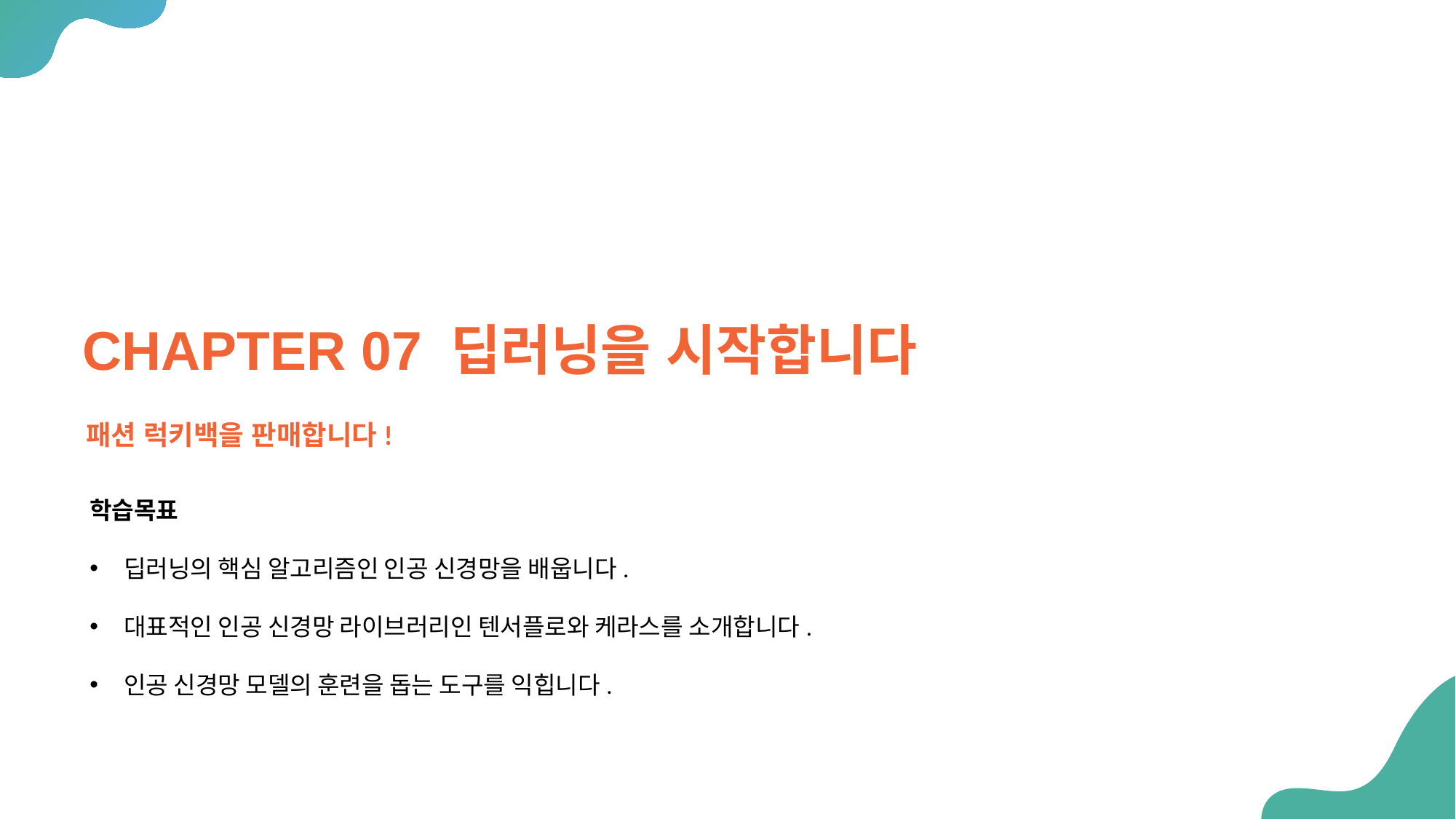

CHAPTER 07 딥러닝을 시작합니다
패션 럭키백을 판매합니다!
학습목표
딥러닝의 핵심 알고리즘인 인공 신경망을 배웁니다.
대표적인 인공 신경망 라이브러리인 텐서플로와 케라스를 소개합니다.
인공 신경망 모델의 훈련을 돕는 도구를 익힙니다.